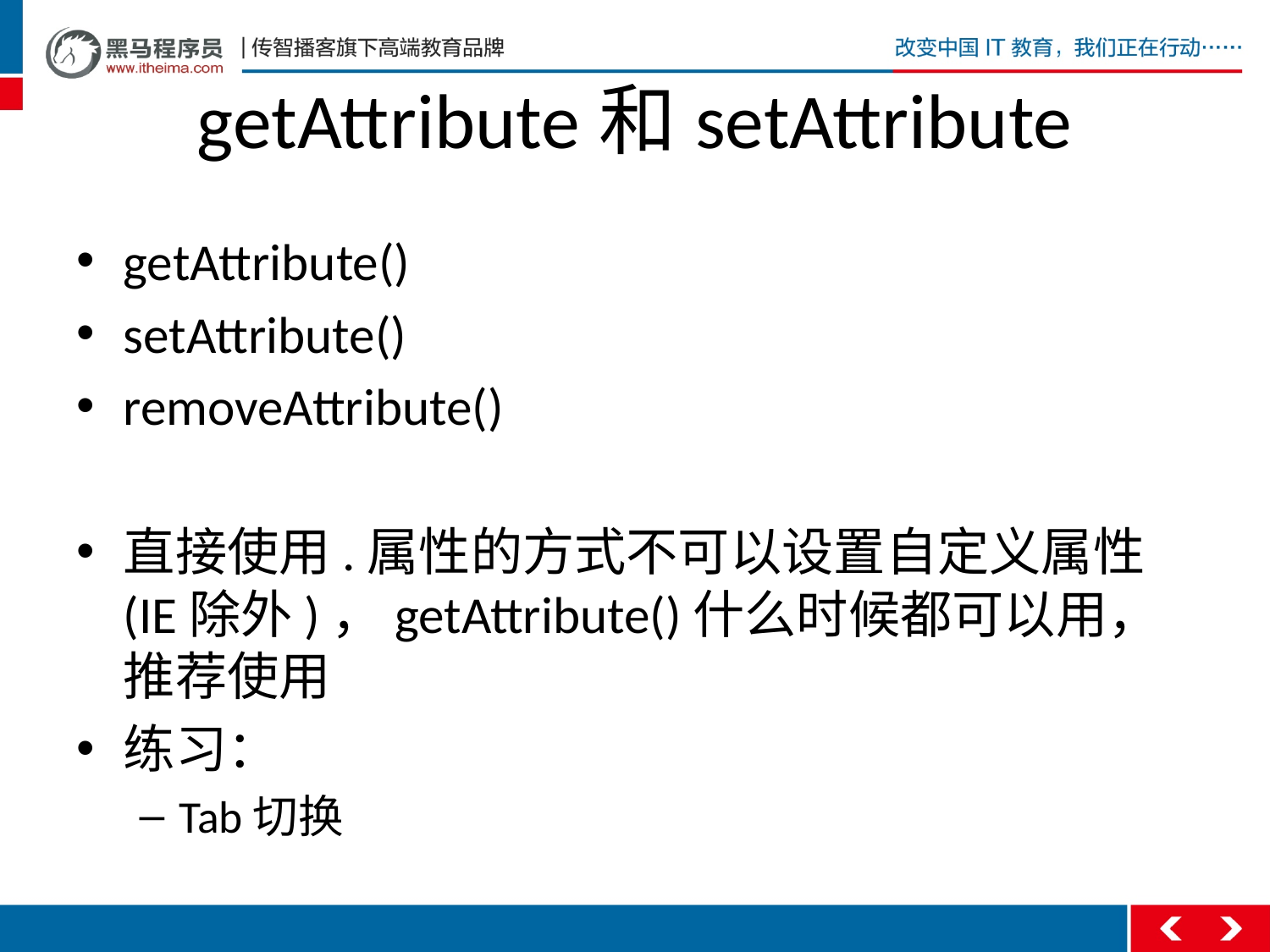

# getAttribute和setAttribute
getAttribute()
setAttribute()
removeAttribute()

直接使用.属性的方式不可以设置自定义属性(IE除外)，getAttribute()什么时候都可以用，推荐使用
练习：
Tab切换